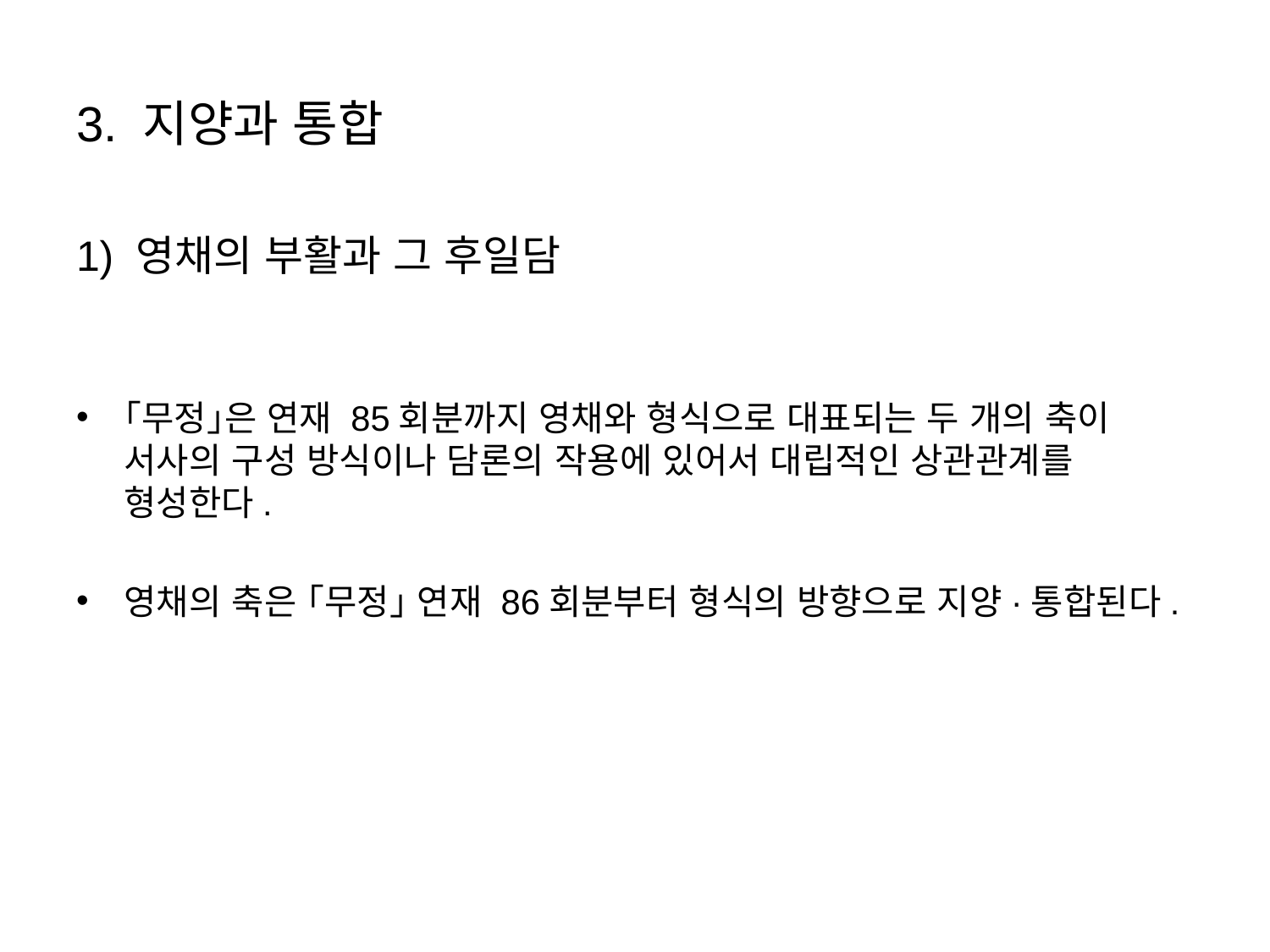

3. 지양과 통합

1) 영채의 부활과 그 후일담

｢무정｣은 연재 85회분까지 영채와 형식으로 대표되는 두 개의 축이 서사의 구성 방식이나 담론의 작용에 있어서 대립적인 상관관계를 형성한다.

영채의 축은 ｢무정｣ 연재 86회분부터 형식의 방향으로 지양·통합된다.